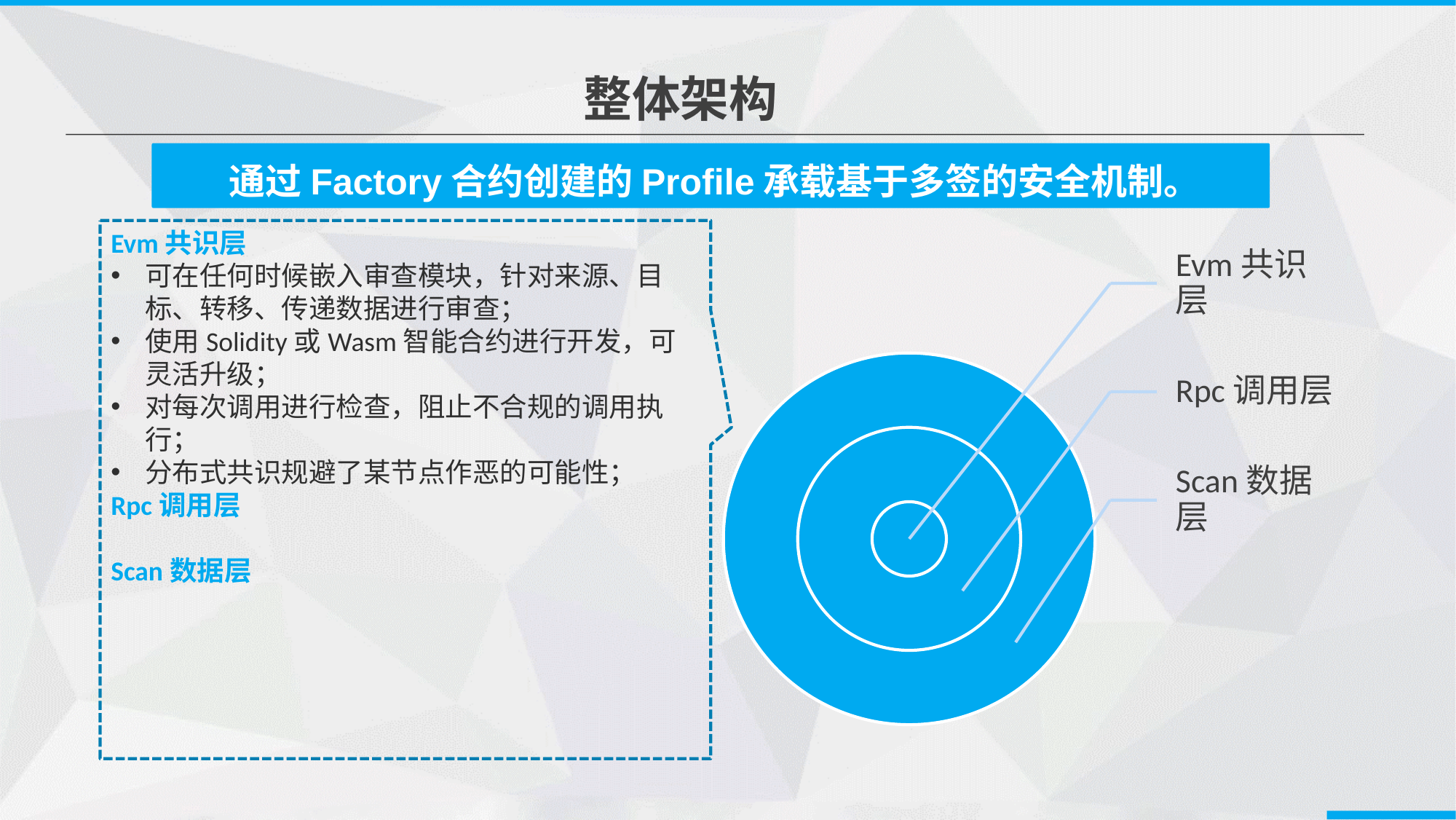

整体架构
通过Factory合约创建的Profile承载基于多签的安全机制。
Evm共识层
可在任何时候嵌入审查模块，针对来源、目标、转移、传递数据进行审查；
使用Solidity或Wasm智能合约进行开发，可灵活升级；
对每次调用进行检查，阻止不合规的调用执行；
分布式共识规避了某节点作恶的可能性；
Rpc调用层

Scan数据层
Evm共识层
Rpc调用层
Scan数据层